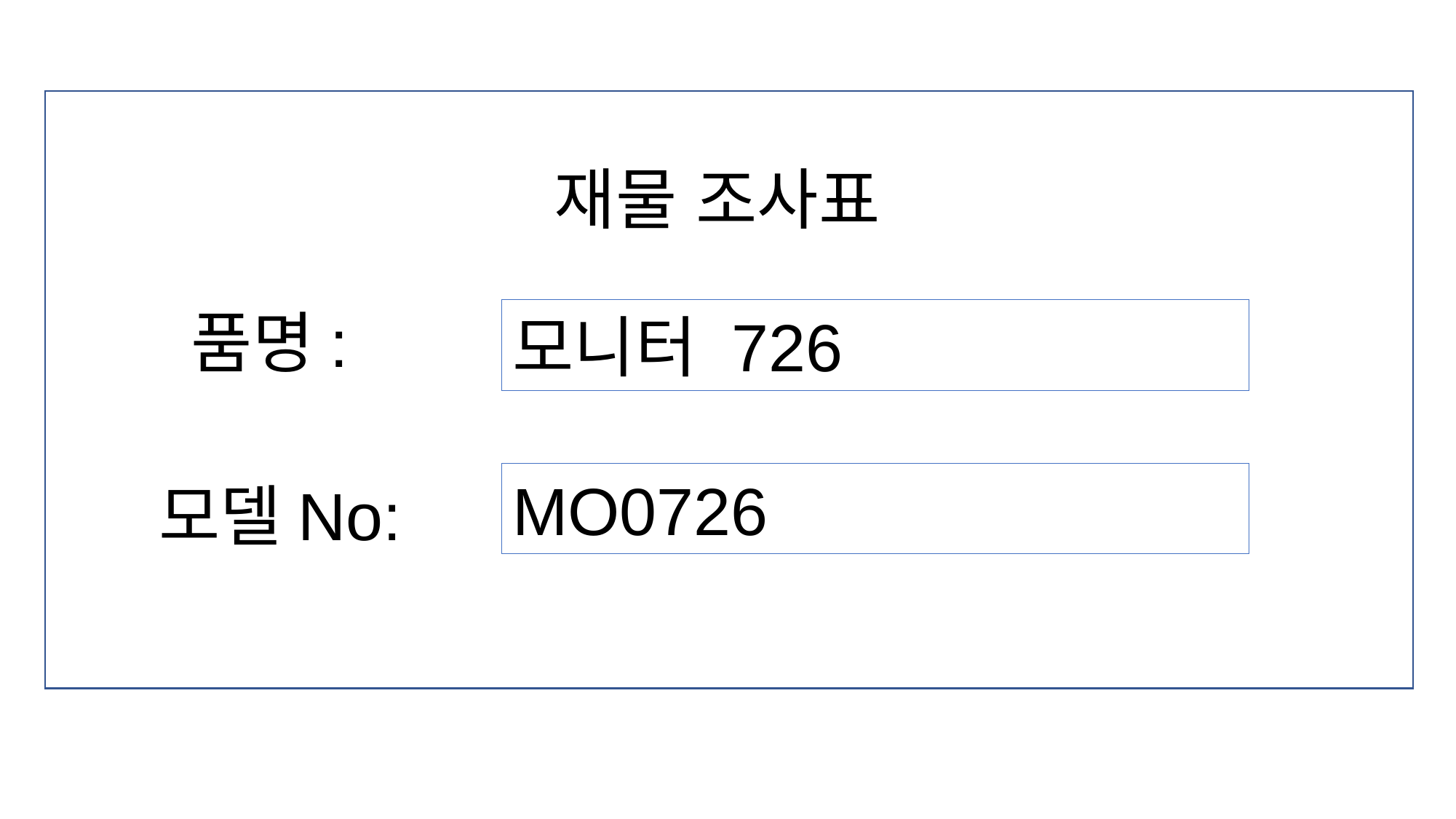

재물 조사표
품명:
모니터 726
MO0726
모델No: